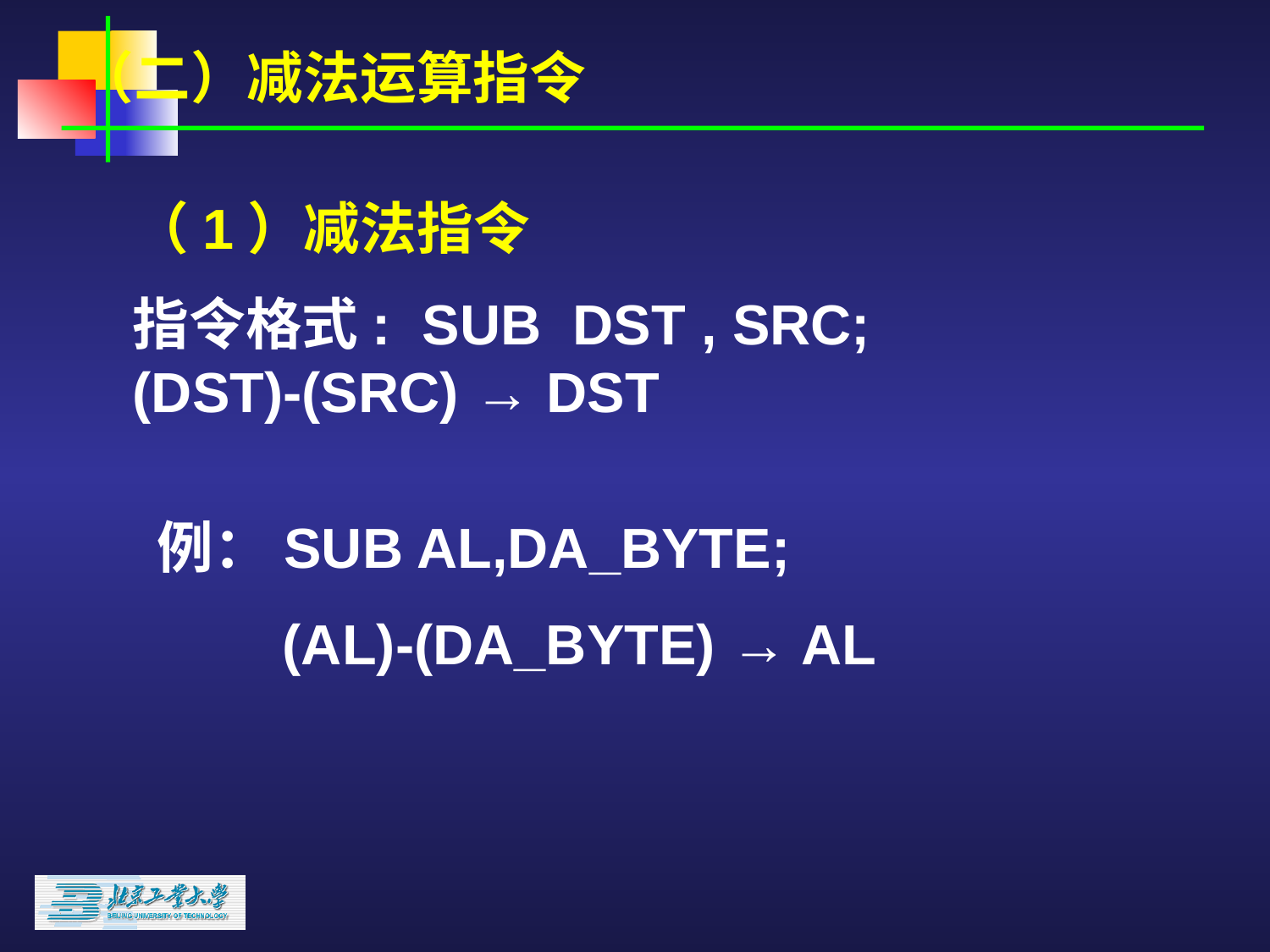

（二）减法运算指令
（1）减法指令
指令格式:  SUB  DST , SRC;   (DST)-(SRC) → DST
例：SUB AL,DA_BYTE;
        (AL)-(DA_BYTE) → AL